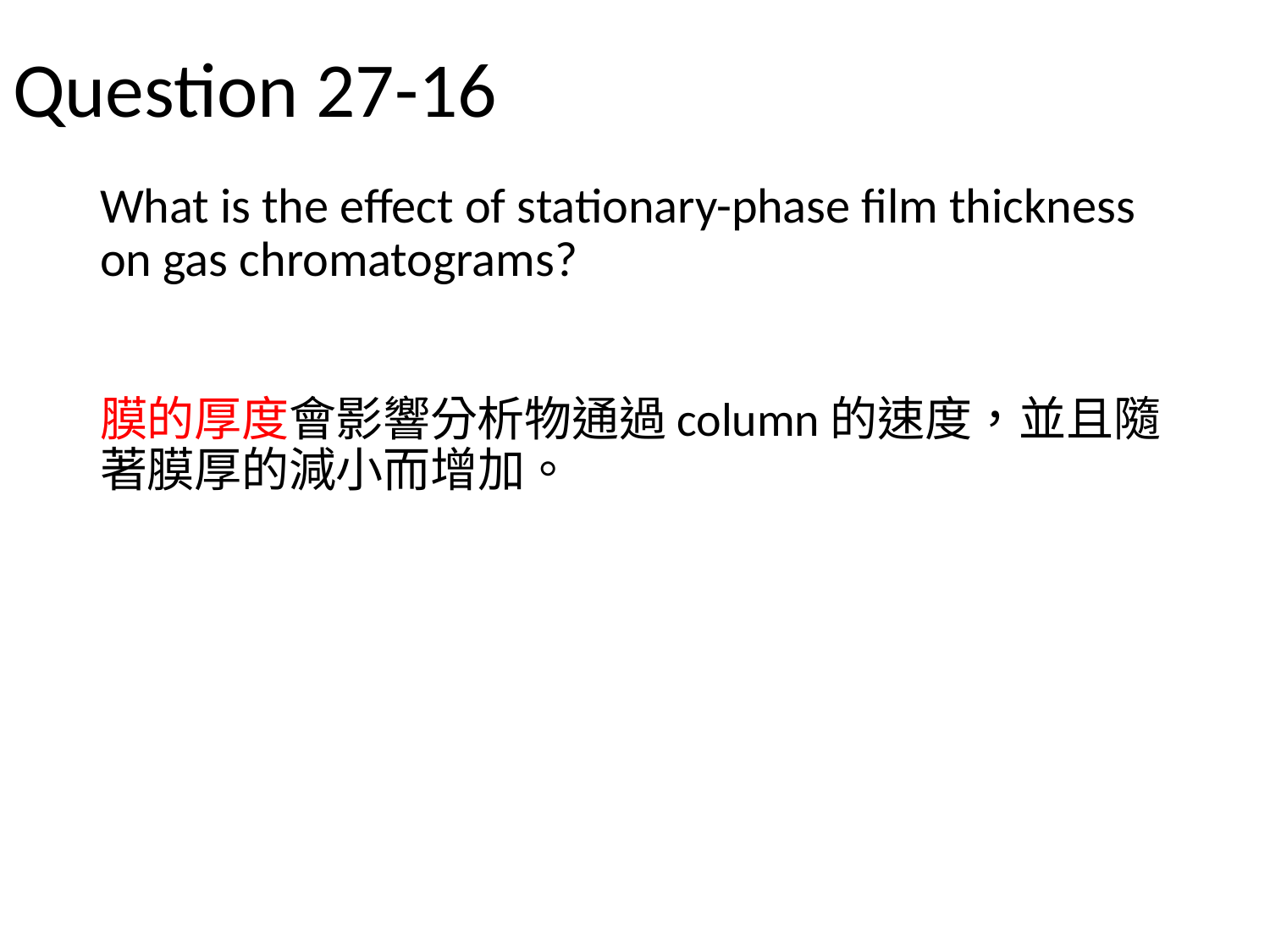

# Question 27-16
What is the effect of stationary-phase film thickness on gas chromatograms?
膜的厚度會影響分析物通過column的速度，並且隨著膜厚的減小而增加。